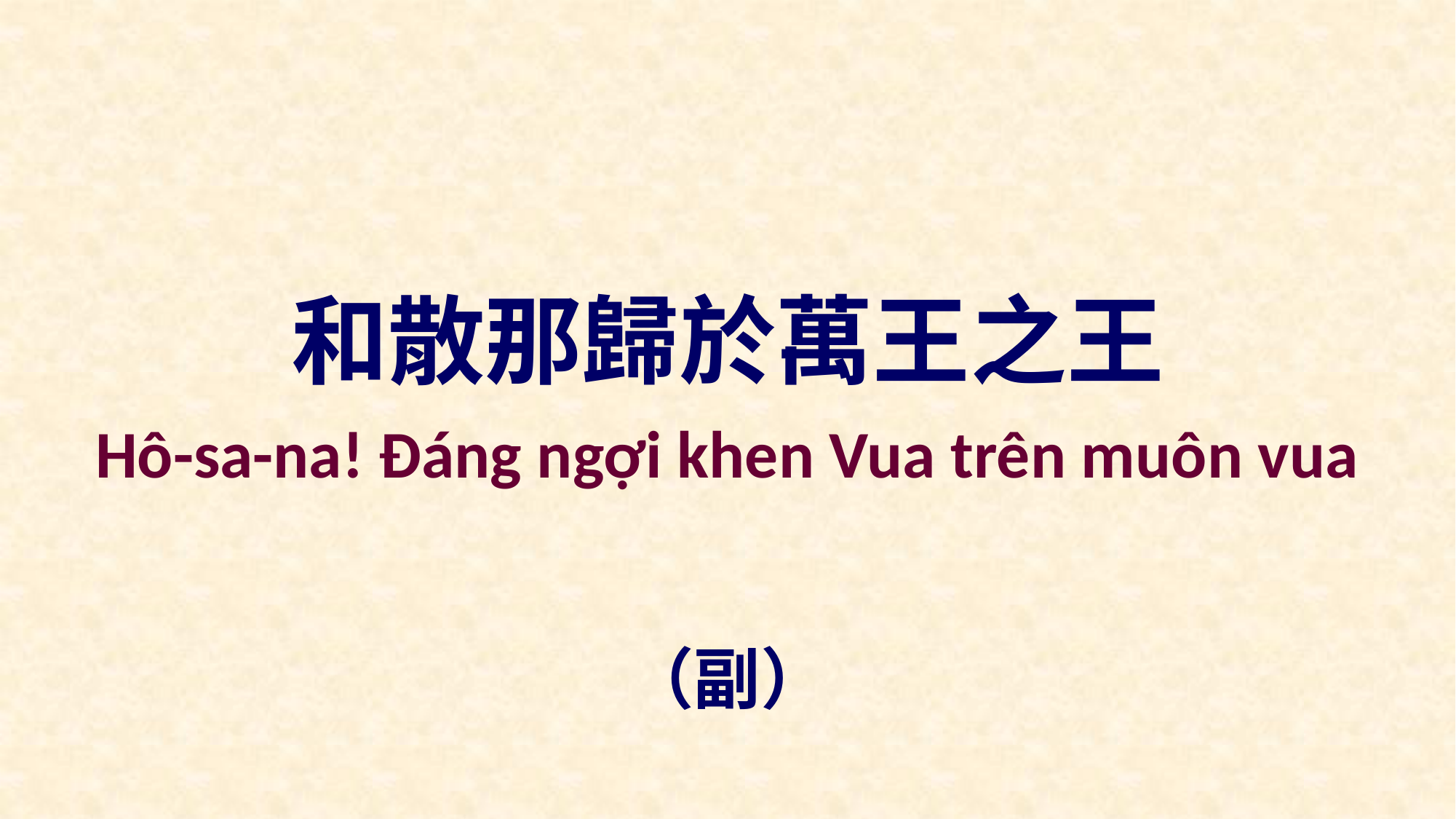

和散那歸於萬王之王
Hô-sa-na! Đáng ngợi khen Vua trên muôn vua
（副）